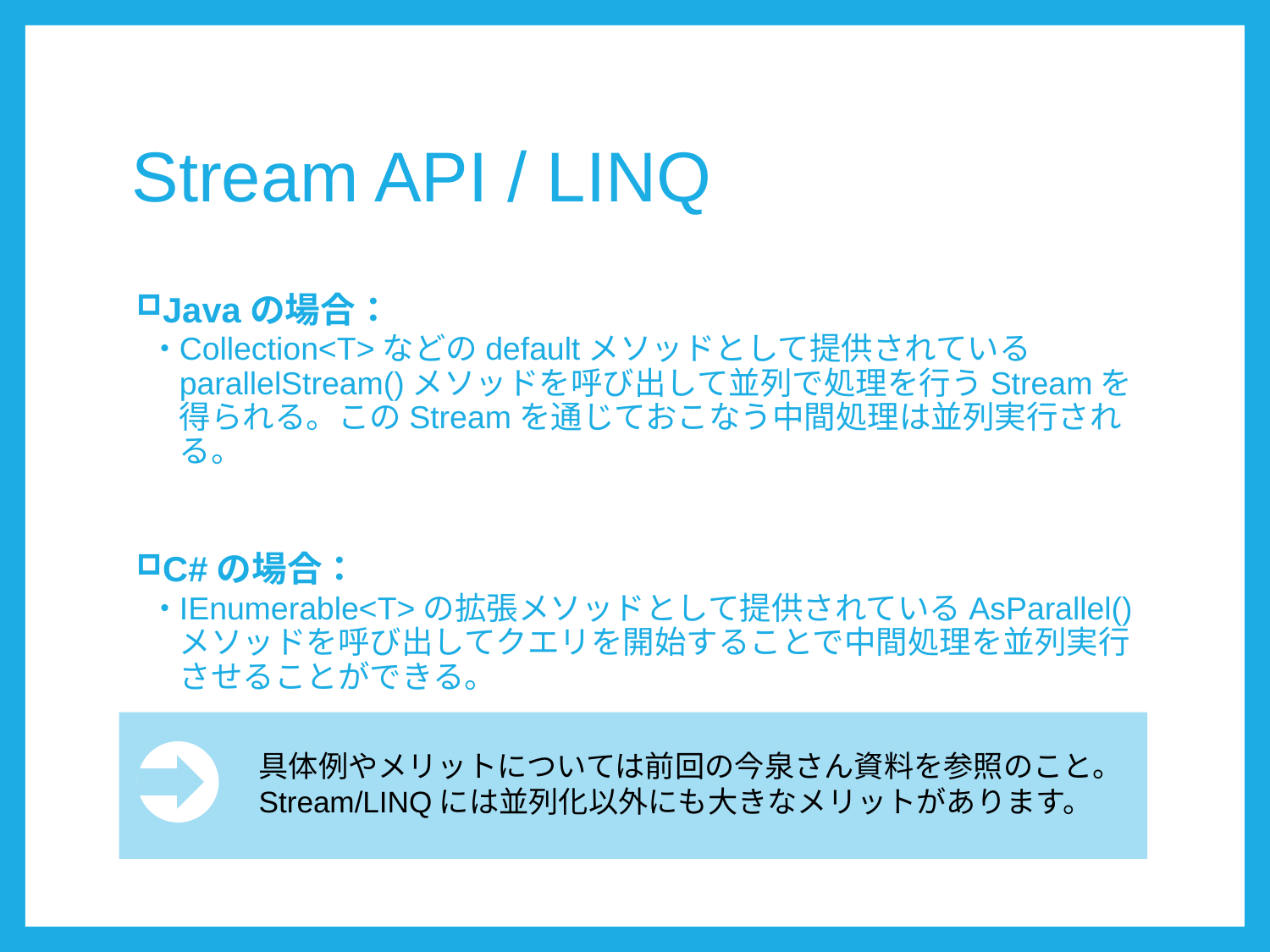

# Stream API / LINQ
Javaの場合：
Collection<T>などのdefaultメソッドとして提供されているparallelStream()メソッドを呼び出して並列で処理を行うStreamを得られる。このStreamを通じておこなう中間処理は並列実行される。

C#の場合：
IEnumerable<T>の拡張メソッドとして提供されているAsParallel()メソッドを呼び出してクエリを開始することで中間処理を並列実行させることができる。

具体例やメリットについては前回の今泉さん資料を参照のこと。Stream/LINQには並列化以外にも大きなメリットがあります。